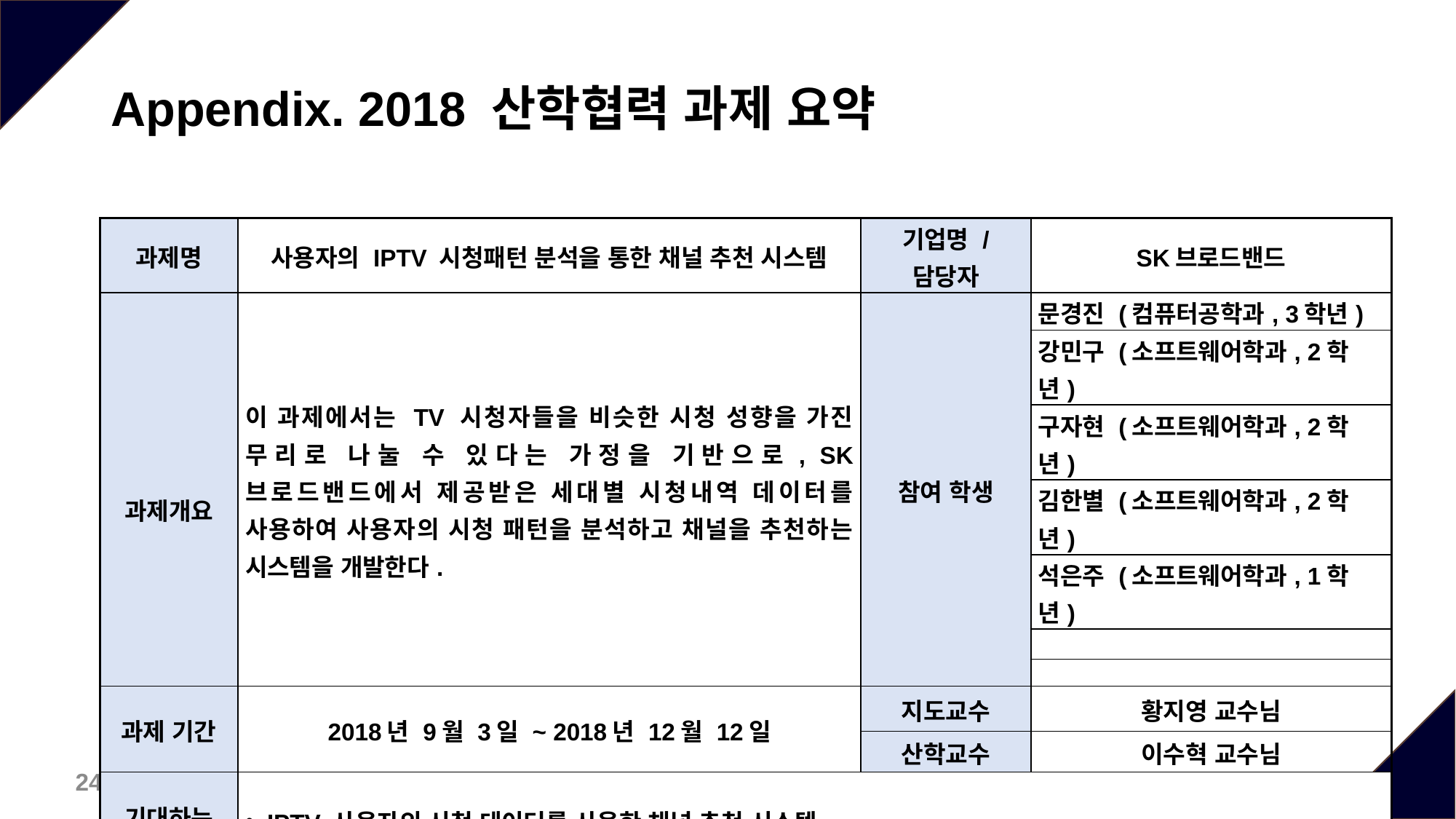

Appendix. 2018 산학협력 과제 요약

| 과제명 | 사용자의 IPTV 시청패턴 분석을 통한 채널 추천 시스템 | 기업명 / 담당자 | SK브로드밴드 |
| --- | --- | --- | --- |
| 과제개요 | 이 과제에서는 TV 시청자들을 비슷한 시청 성향을 가진 무리로 나눌 수 있다는 가정을 기반으로, SK 브로드밴드에서 제공받은 세대별 시청내역 데이터를 사용하여 사용자의 시청 패턴을 분석하고 채널을 추천하는 시스템을 개발한다. | 참여 학생 | 문경진 (컴퓨터공학과, 3학년) |
|  |  |  | 강민구 (소프트웨어학과, 2학년) |
|  |  |  | 구자현 (소프트웨어학과, 2학년) |
|  |  |  | 김한별 (소프트웨어학과, 2학년) |
|  |  |  | 석은주 (소프트웨어학과, 1학년) |
|  |  |  |  |
|  |  |  |  |
| 과제 기간 | 2018년 9월 3일 ~ 2018년 12월 12일 | 지도교수 | 황지영 교수님 |
|  |  | 산학교수 | 이수혁 교수님 |
| 기대하는 결과물 | IPTV 사용자의 시청 데이터를 사용한 채널 추천 시스템 |  |  |
24